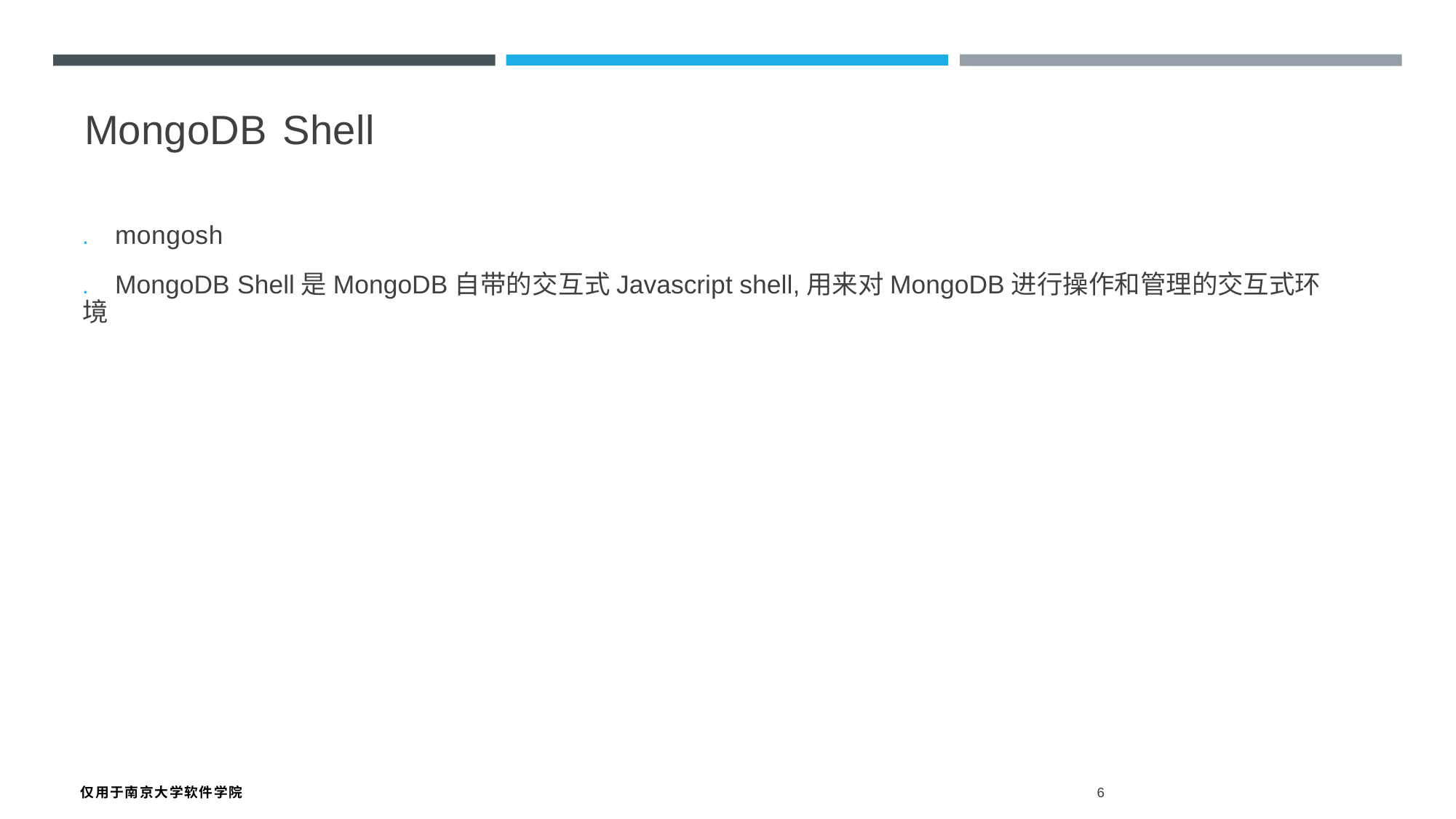

MongoDB Shell

.    mongosh

.    MongoDB Shell是MongoDB自带的交互式Javascript shell,用来对MongoDB进行操作和管理的交互式环境

仅用于南京大学软件学院                                                                                                                                                                                                                                                                                 6